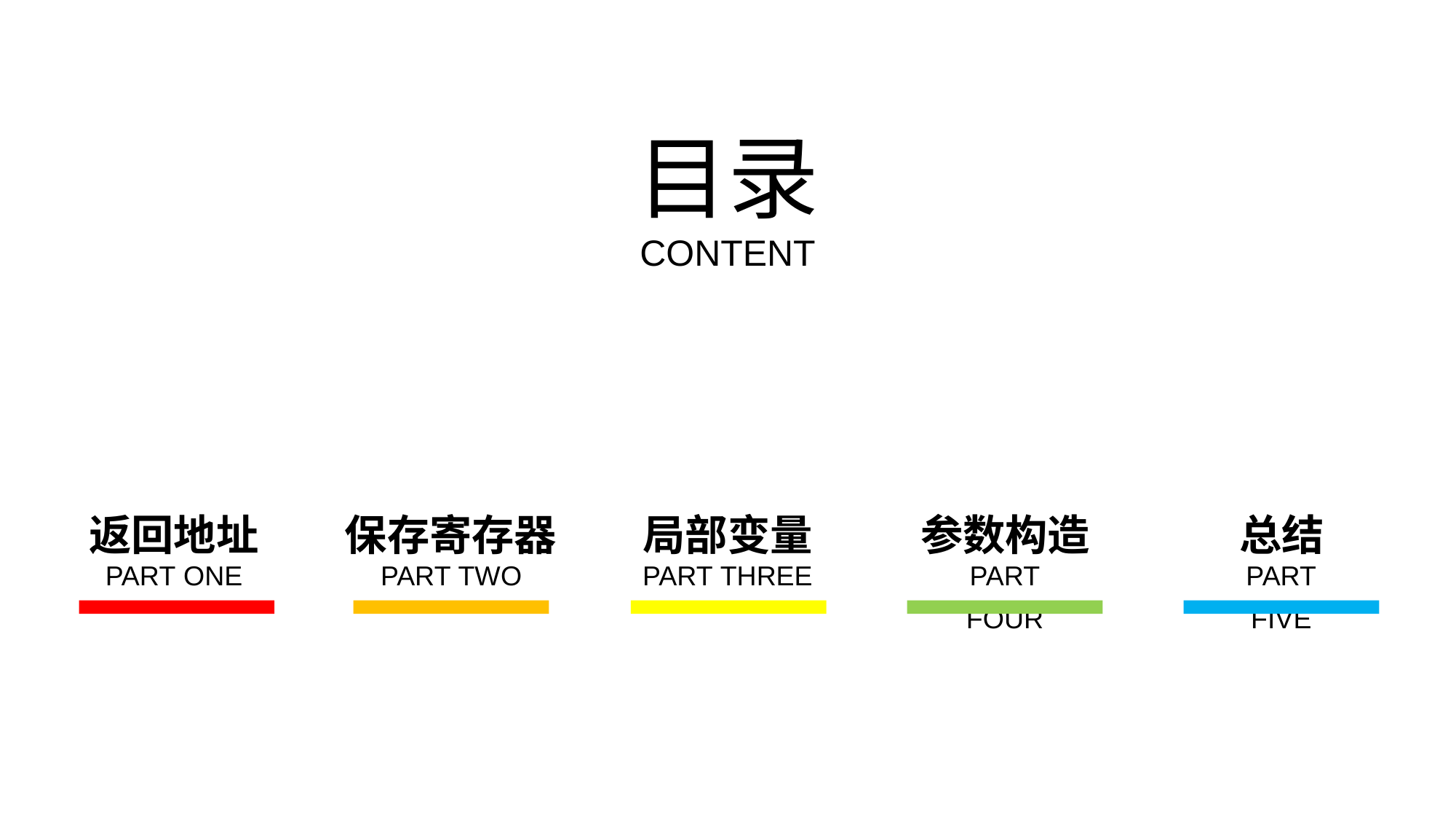

目录
CONTENT
总结
返回地址
保存寄存器
局部变量
参数构造
PART ONE
PART TWO
PART THREE
PART FOUR
PART FIVE